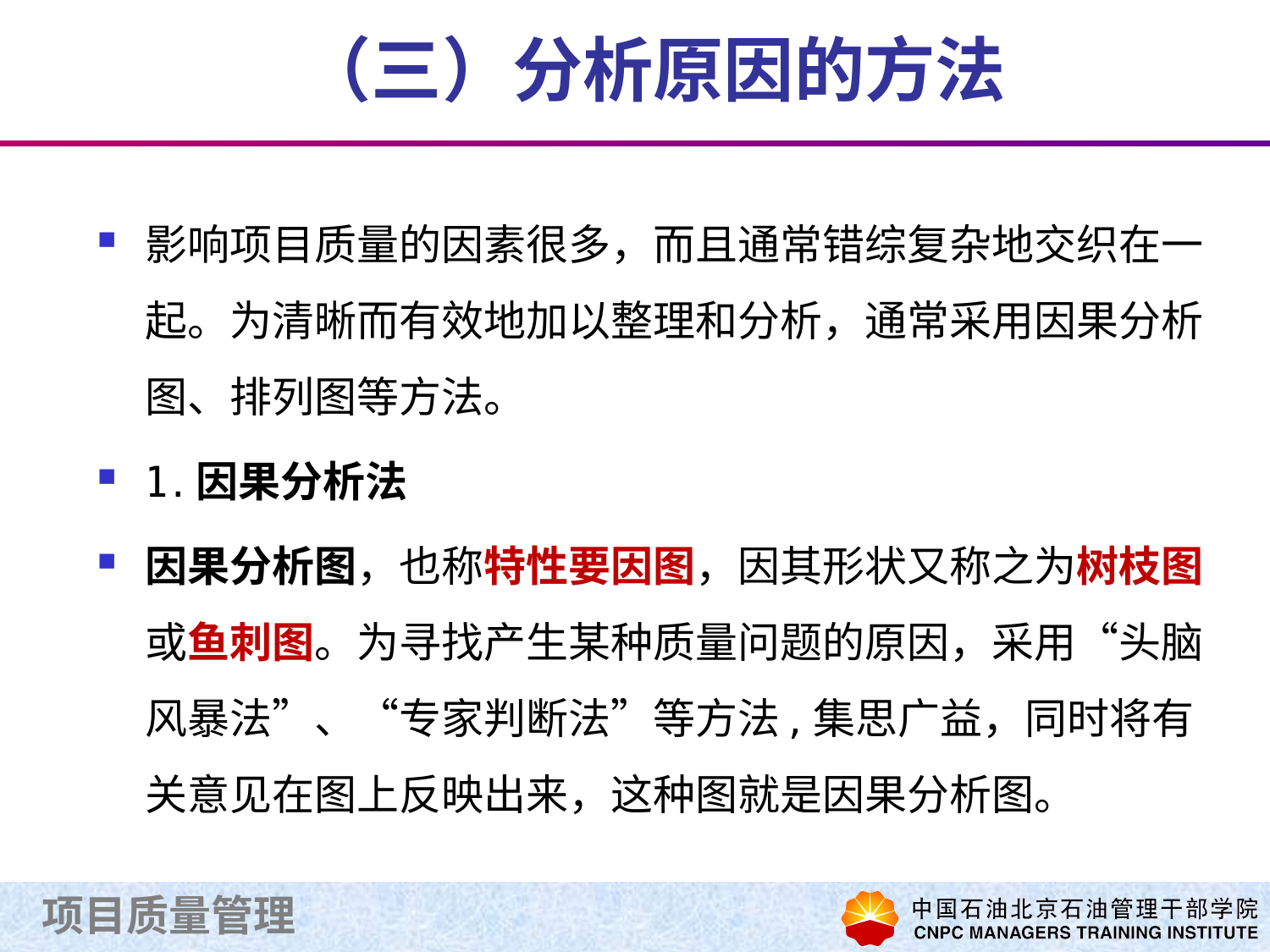

# （三）分析原因的方法
影响项目质量的因素很多，而且通常错综复杂地交织在一起。为清晰而有效地加以整理和分析，通常采用因果分析图、排列图等方法。
1.因果分析法
因果分析图，也称特性要因图，因其形状又称之为树枝图或鱼刺图。为寻找产生某种质量问题的原因，采用“头脑风暴法”、“专家判断法”等方法,集思广益，同时将有关意见在图上反映出来，这种图就是因果分析图。